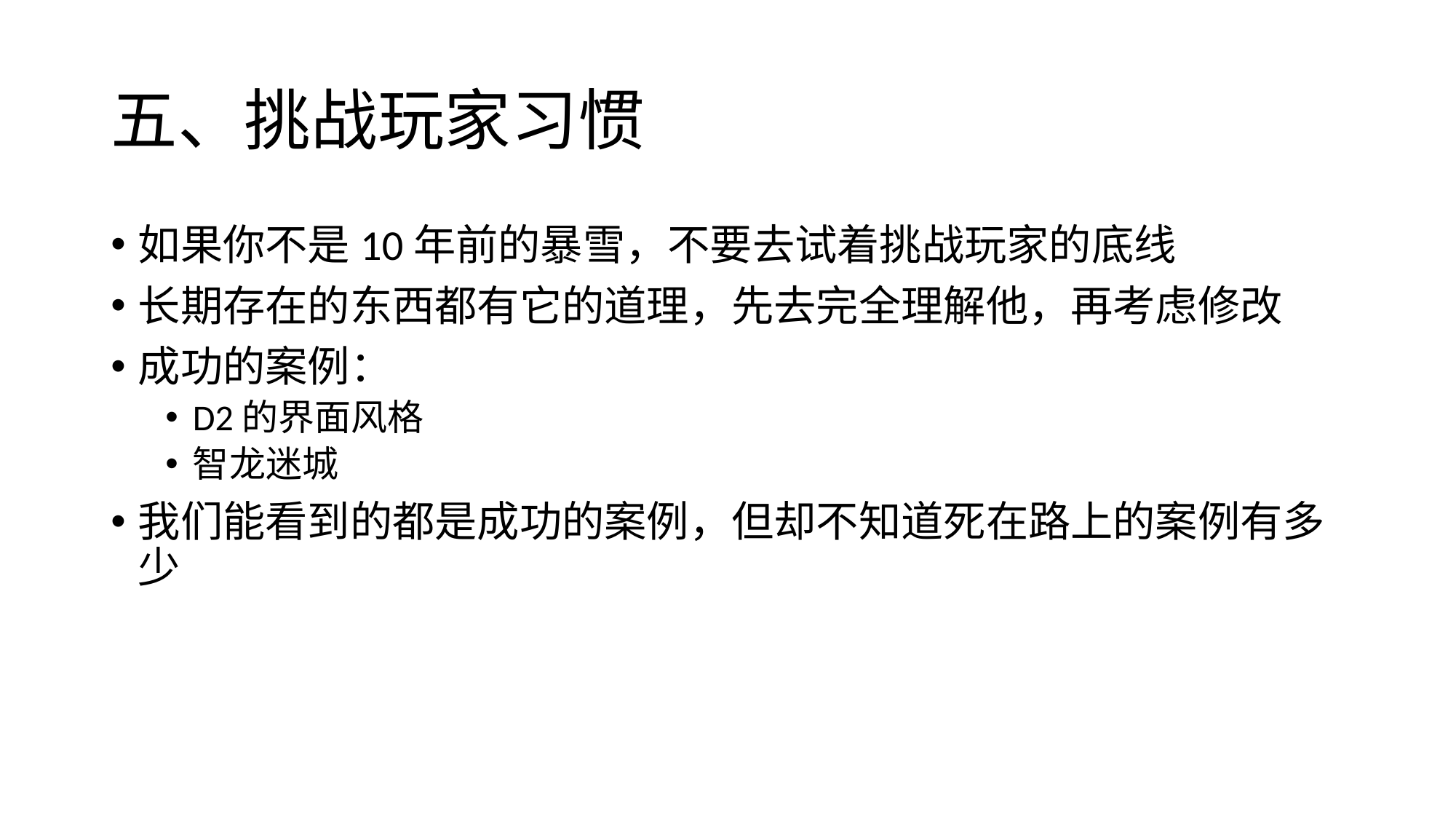

# 五、挑战玩家习惯
如果你不是10年前的暴雪，不要去试着挑战玩家的底线
长期存在的东西都有它的道理，先去完全理解他，再考虑修改
成功的案例：
D2的界面风格
智龙迷城
我们能看到的都是成功的案例，但却不知道死在路上的案例有多少